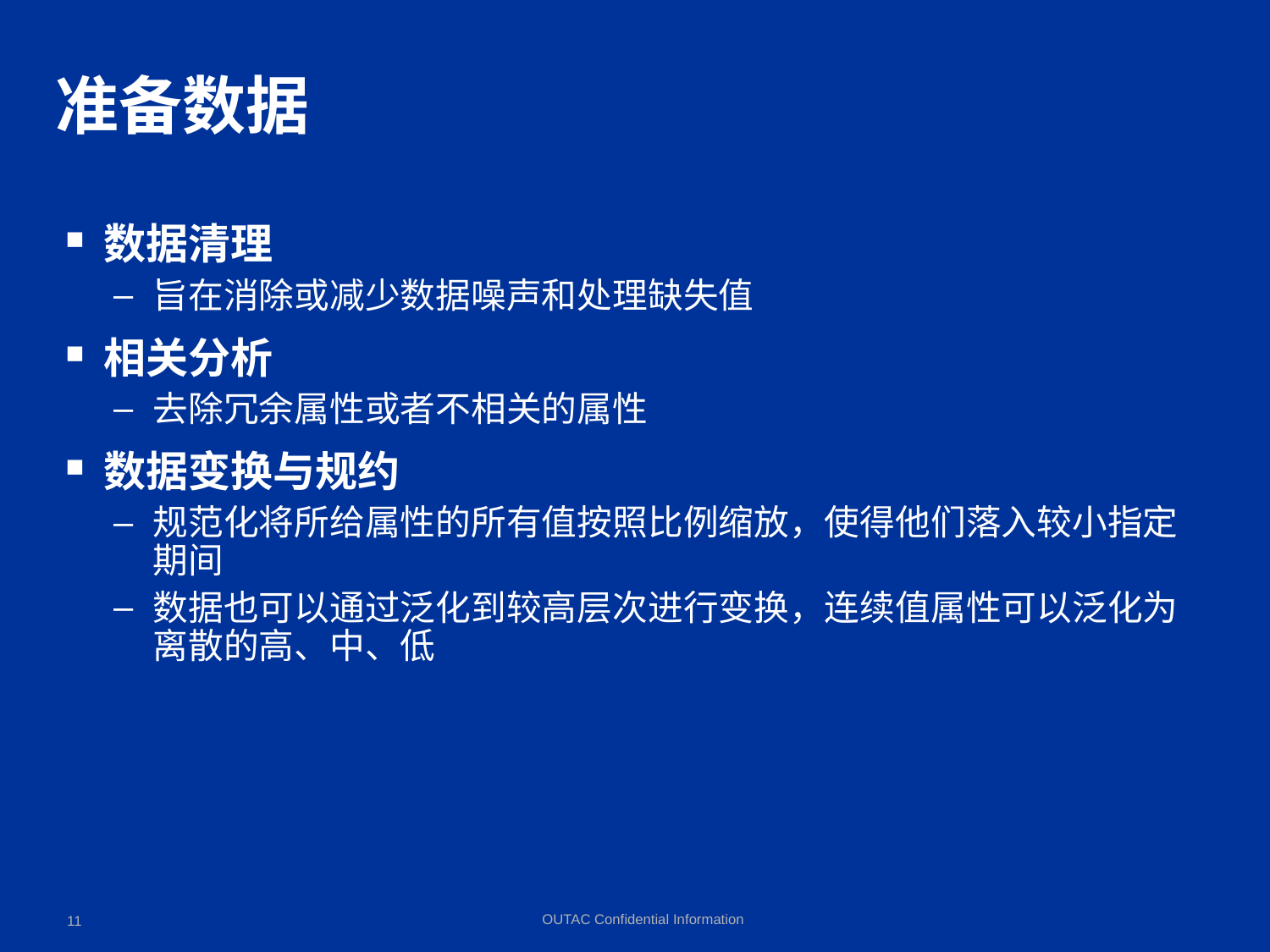

# 准备数据
数据清理
旨在消除或减少数据噪声和处理缺失值
相关分析
去除冗余属性或者不相关的属性
数据变换与规约
规范化将所给属性的所有值按照比例缩放，使得他们落入较小指定期间
数据也可以通过泛化到较高层次进行变换，连续值属性可以泛化为离散的高、中、低
11